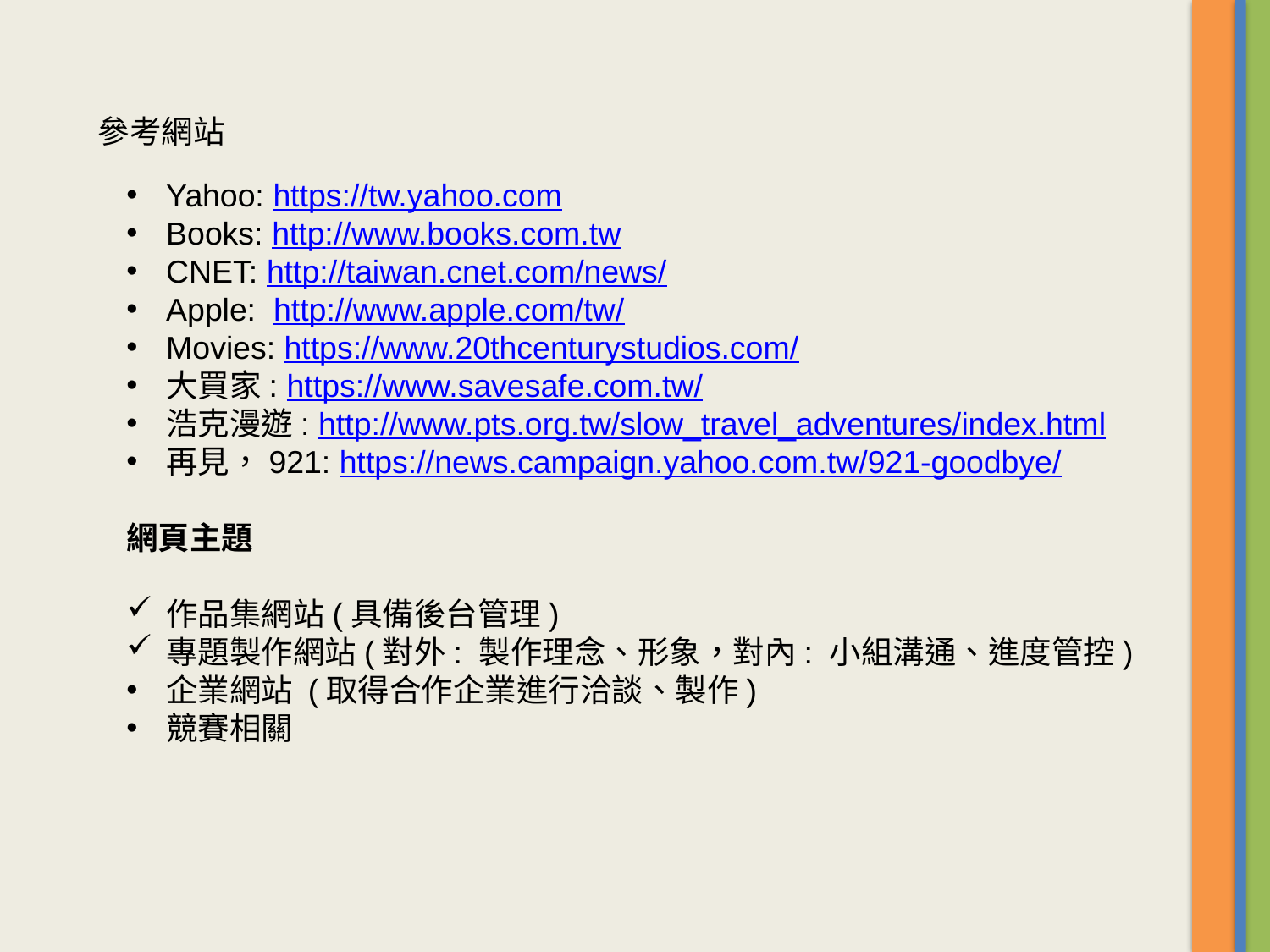

參考網站
Yahoo: https://tw.yahoo.com
Books: http://www.books.com.tw
CNET: http://taiwan.cnet.com/news/
Apple:  http://www.apple.com/tw/
Movies: https://www.20thcenturystudios.com/
大買家: https://www.savesafe.com.tw/
浩克漫遊: http://www.pts.org.tw/slow_travel_adventures/index.html
再見，921: https://news.campaign.yahoo.com.tw/921-goodbye/

網頁主題

作品集網站(具備後台管理)
專題製作網站(對外: 製作理念、形象，對內: 小組溝通、進度管控)
企業網站 (取得合作企業進行洽談、製作)
競賽相關